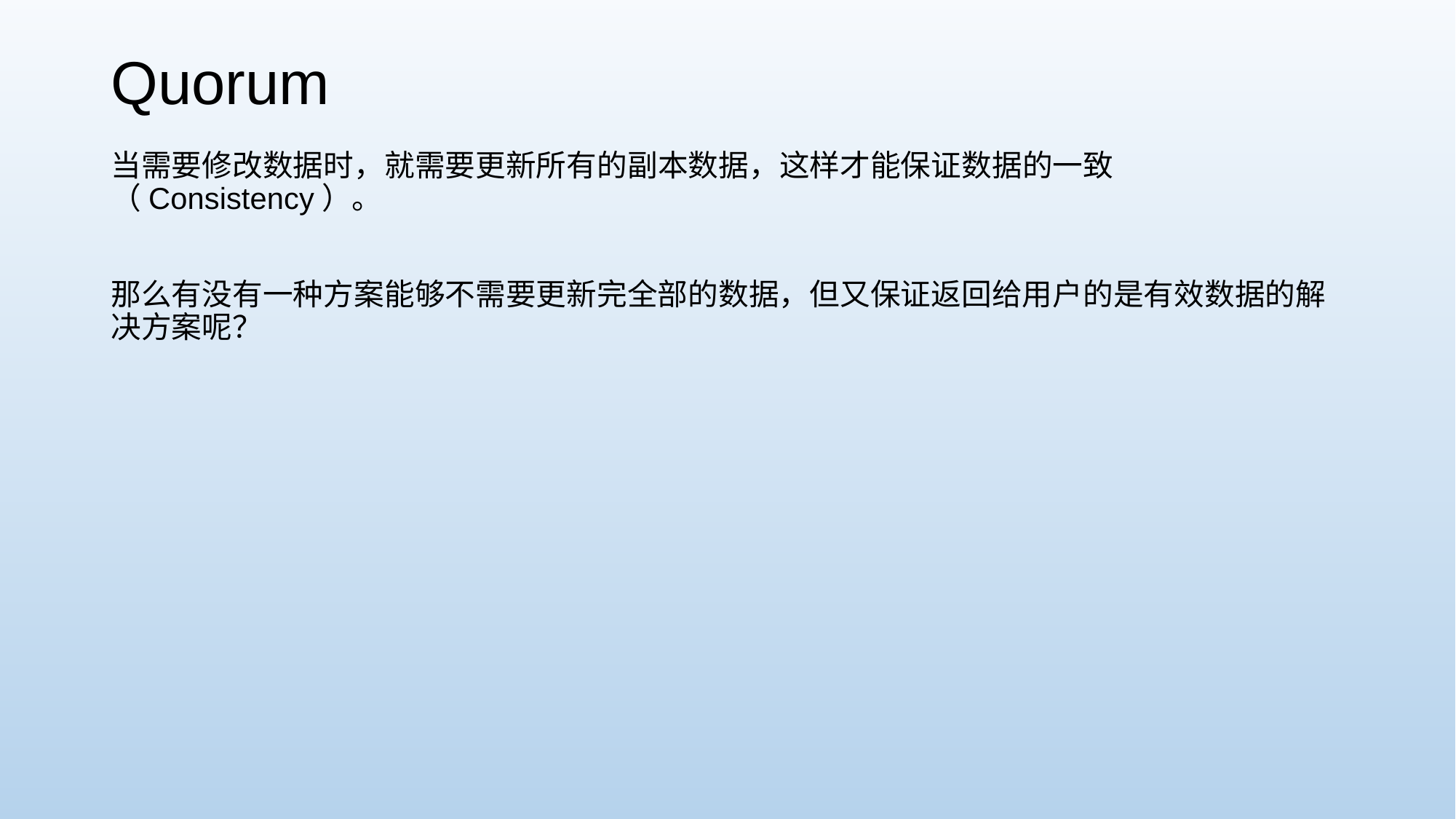

# Quorum
当需要修改数据时，就需要更新所有的副本数据，这样才能保证数据的一致（Consistency）。

那么有没有一种方案能够不需要更新完全部的数据，但又保证返回给用户的是有效数据的解决方案呢？